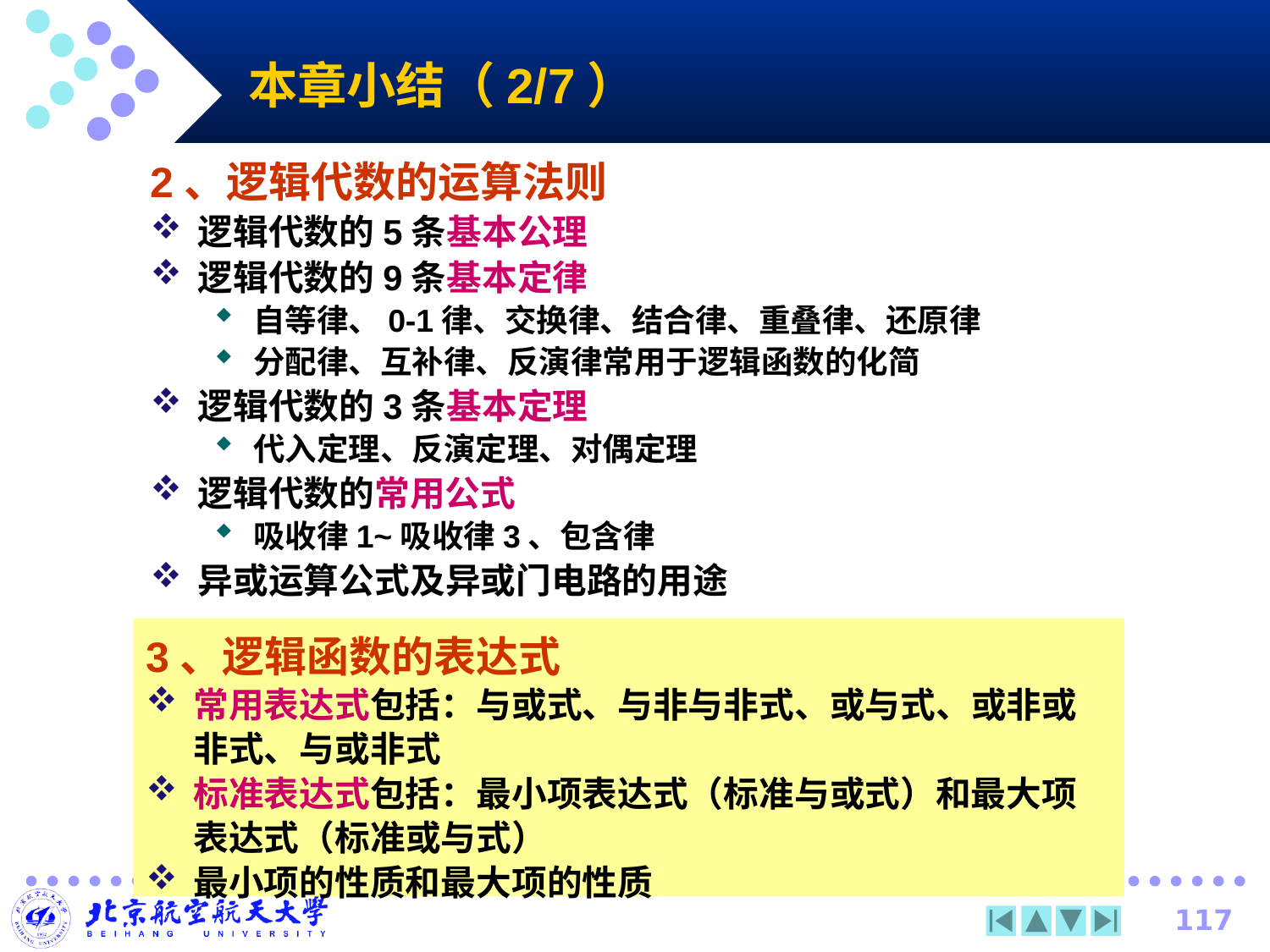

# 本章小结（2/7）
2、逻辑代数的运算法则
逻辑代数的5条基本公理
逻辑代数的9条基本定律
自等律、0-1律、交换律、结合律、重叠律、还原律
分配律、互补律、反演律常用于逻辑函数的化简
逻辑代数的3条基本定理
代入定理、反演定理、对偶定理
逻辑代数的常用公式
吸收律1~吸收律3、包含律
异或运算公式及异或门电路的用途
3、逻辑函数的表达式
常用表达式包括：与或式、与非与非式、或与式、或非或非式、与或非式
标准表达式包括：最小项表达式（标准与或式）和最大项表达式（标准或与式）
最小项的性质和最大项的性质
117